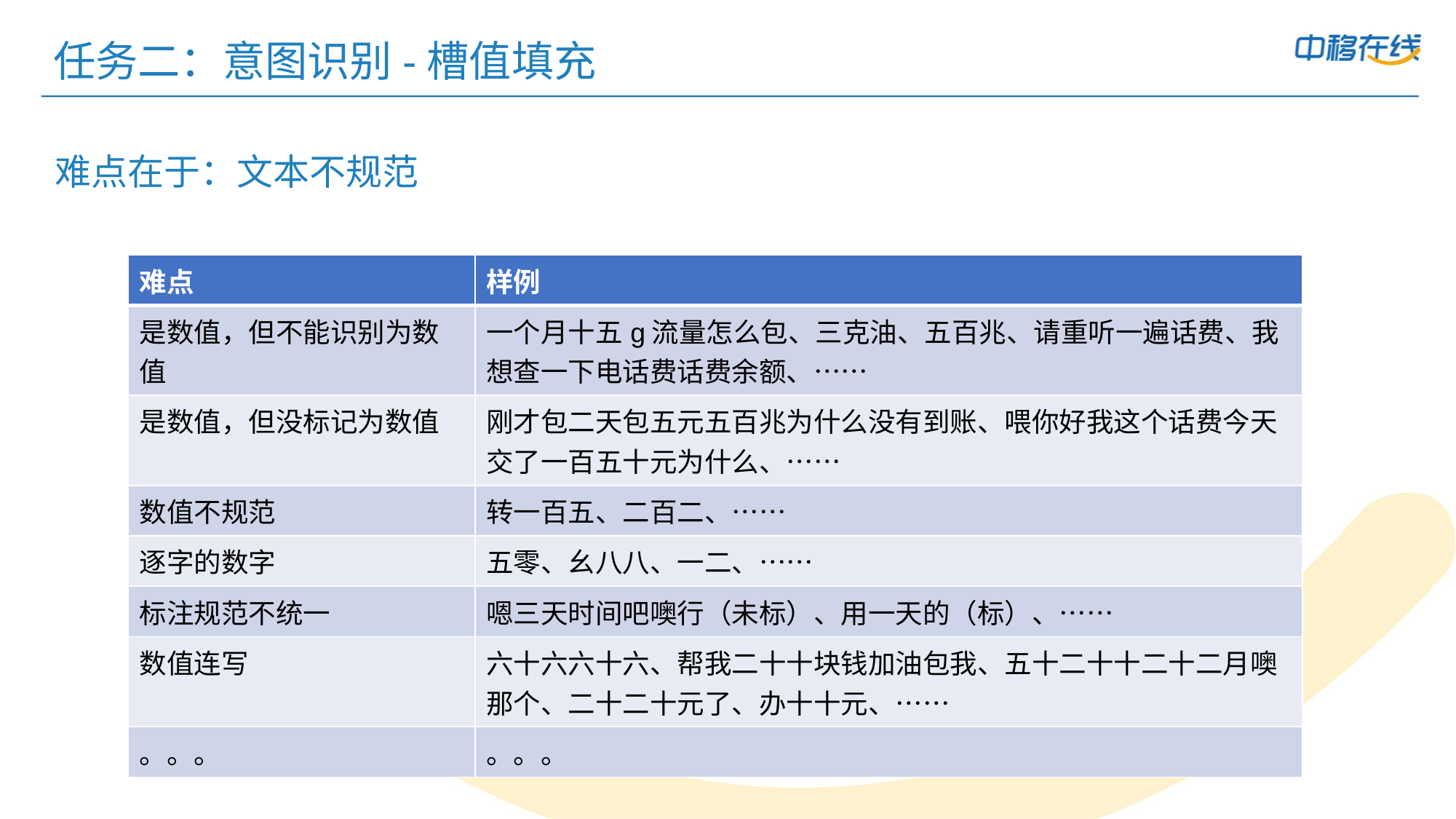

# 任务二：意图识别-槽值填充
难点在于：文本不规范
| 难点 | 样例 |
| --- | --- |
| 是数值，但不能识别为数值 | 一个月十五g流量怎么包、三克油、五百兆、请重听一遍话费、我想查一下电话费话费余额、…… |
| 是数值，但没标记为数值 | 刚才包二天包五元五百兆为什么没有到账、喂你好我这个话费今天交了一百五十元为什么、…… |
| 数值不规范 | 转一百五、二百二、…… |
| 逐字的数字 | 五零、幺八八、一二、…… |
| 标注规范不统一 | 嗯三天时间吧噢行（未标）、用一天的（标）、…… |
| 数值连写 | 六十六六十六、帮我二十十块钱加油包我、五十二十十二十二月噢那个、二十二十元了、办十十元、…… |
| 。。。 | 。。。 |